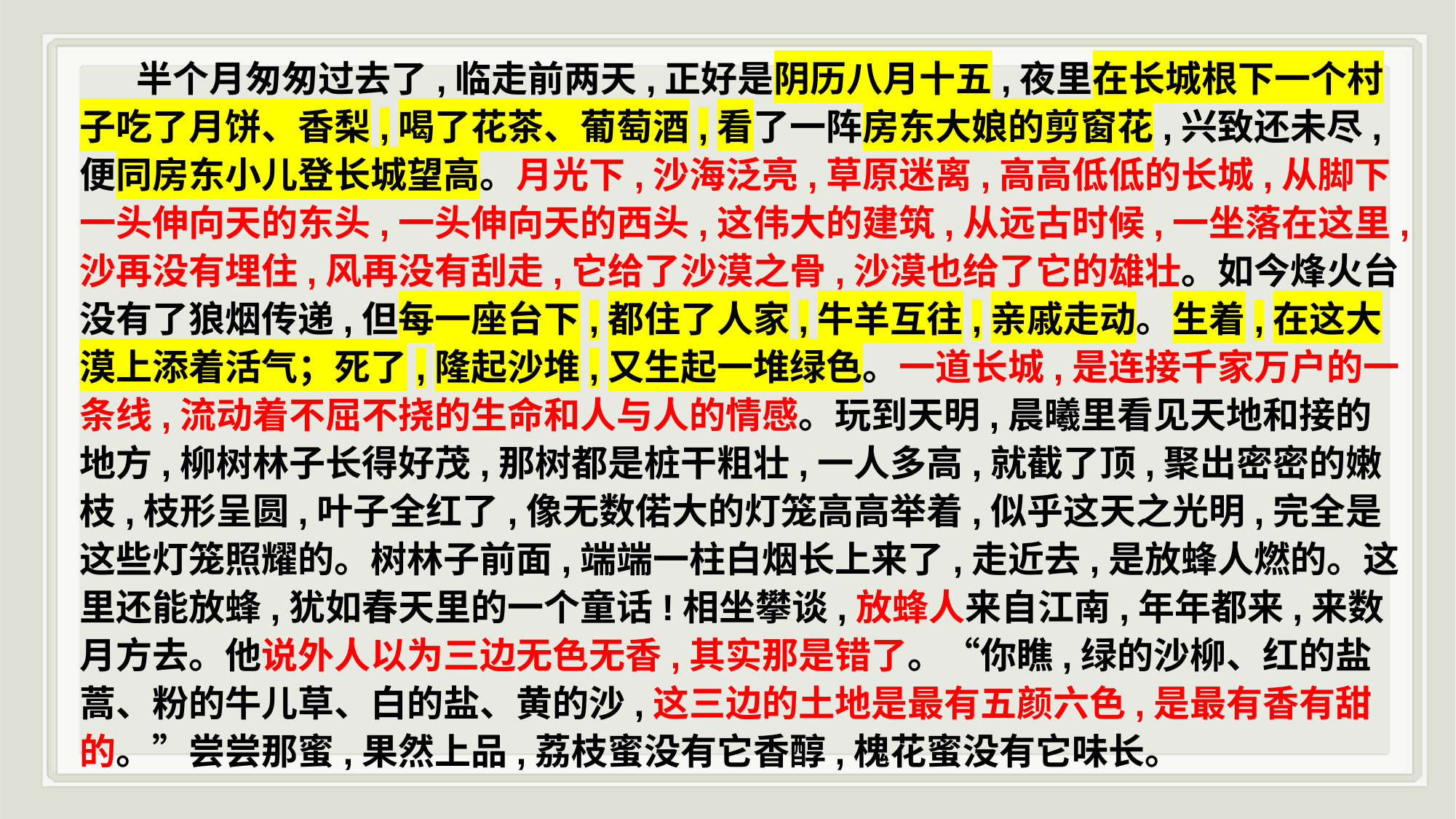

半个月匆匆过去了,临走前两天,正好是阴历八月十五,夜里在长城根下一个村子吃了月饼、香梨,喝了花茶、葡萄酒,看了一阵房东大娘的剪窗花,兴致还未尽,便同房东小儿登长城望高。月光下,沙海泛亮,草原迷离,高高低低的长城,从脚下一头伸向天的东头,一头伸向天的西头,这伟大的建筑,从远古时候,一坐落在这里,沙再没有埋住,风再没有刮走,它给了沙漠之骨,沙漠也给了它的雄壮。如今烽火台没有了狼烟传递,但每一座台下,都住了人家,牛羊互往,亲戚走动。生着,在这大漠上添着活气；死了,隆起沙堆,又生起一堆绿色。一道长城,是连接千家万户的一条线,流动着不屈不挠的生命和人与人的情感。玩到天明,晨曦里看见天地和接的地方,柳树林子长得好茂,那树都是桩干粗壮,一人多高,就截了顶,聚出密密的嫩枝,枝形呈圆,叶子全红了,像无数偌大的灯笼高高举着,似乎这天之光明,完全是这些灯笼照耀的。树林子前面,端端一柱白烟长上来了,走近去,是放蜂人燃的。这里还能放蜂,犹如春天里的一个童话!相坐攀谈,放蜂人来自江南,年年都来,来数月方去。他说外人以为三边无色无香,其实那是错了。“你瞧,绿的沙柳、红的盐蒿、粉的牛儿草、白的盐、黄的沙,这三边的土地是最有五颜六色,是最有香有甜的。”尝尝那蜜,果然上品,荔枝蜜没有它香醇,槐花蜜没有它味长。